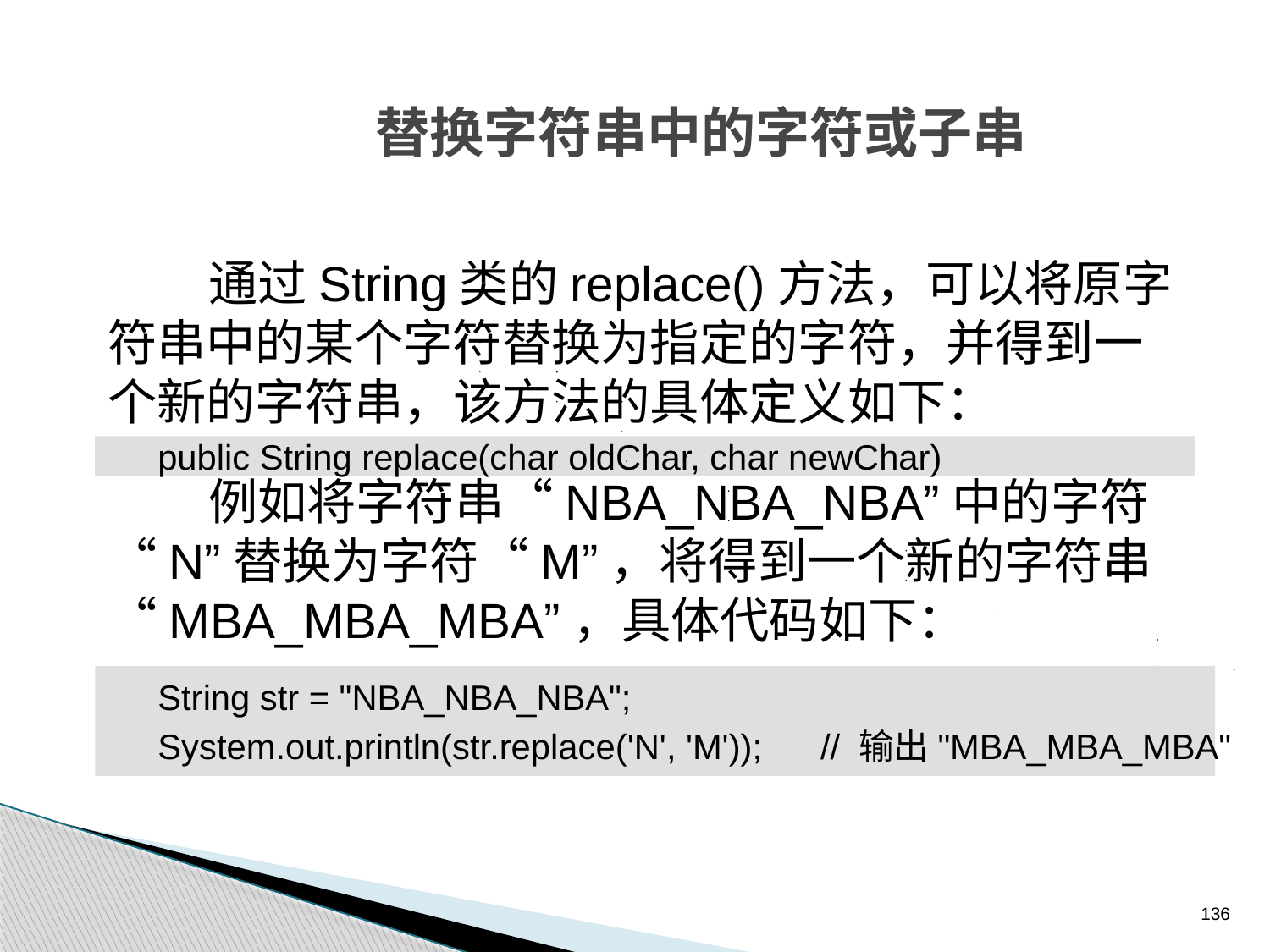

# 替换字符串中的字符或子串

通过String类的replace()方法，可以将原字符串中的某个字符替换为指定的字符，并得到一个新的字符串，该方法的具体定义如下：

例如将字符串“NBA_NBA_NBA”中的字符“N”替换为字符“M”，将得到一个新的字符串“MBA_MBA_MBA”，具体代码如下：

public String replace(char oldChar, char newChar)

String str = "NBA_NBA_NBA";
System.out.println(str.replace('N', 'M'));      // 输出"MBA_MBA_MBA"

136